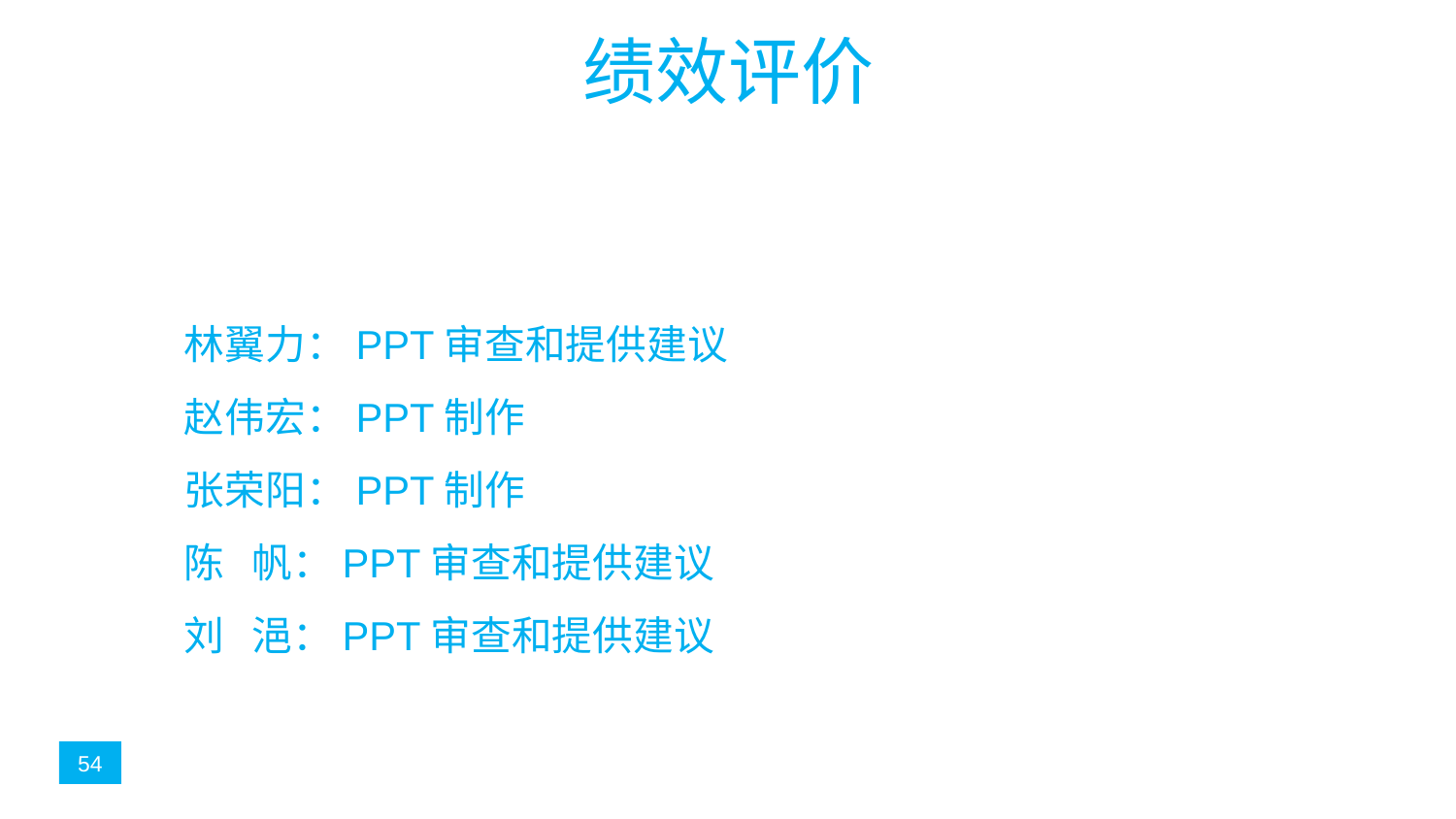

# 绩效评价
林翼力：PPT审查和提供建议
赵伟宏：PPT制作
张荣阳：PPT制作
陈   帆：PPT审查和提供建议
刘   浥：PPT审查和提供建议

54